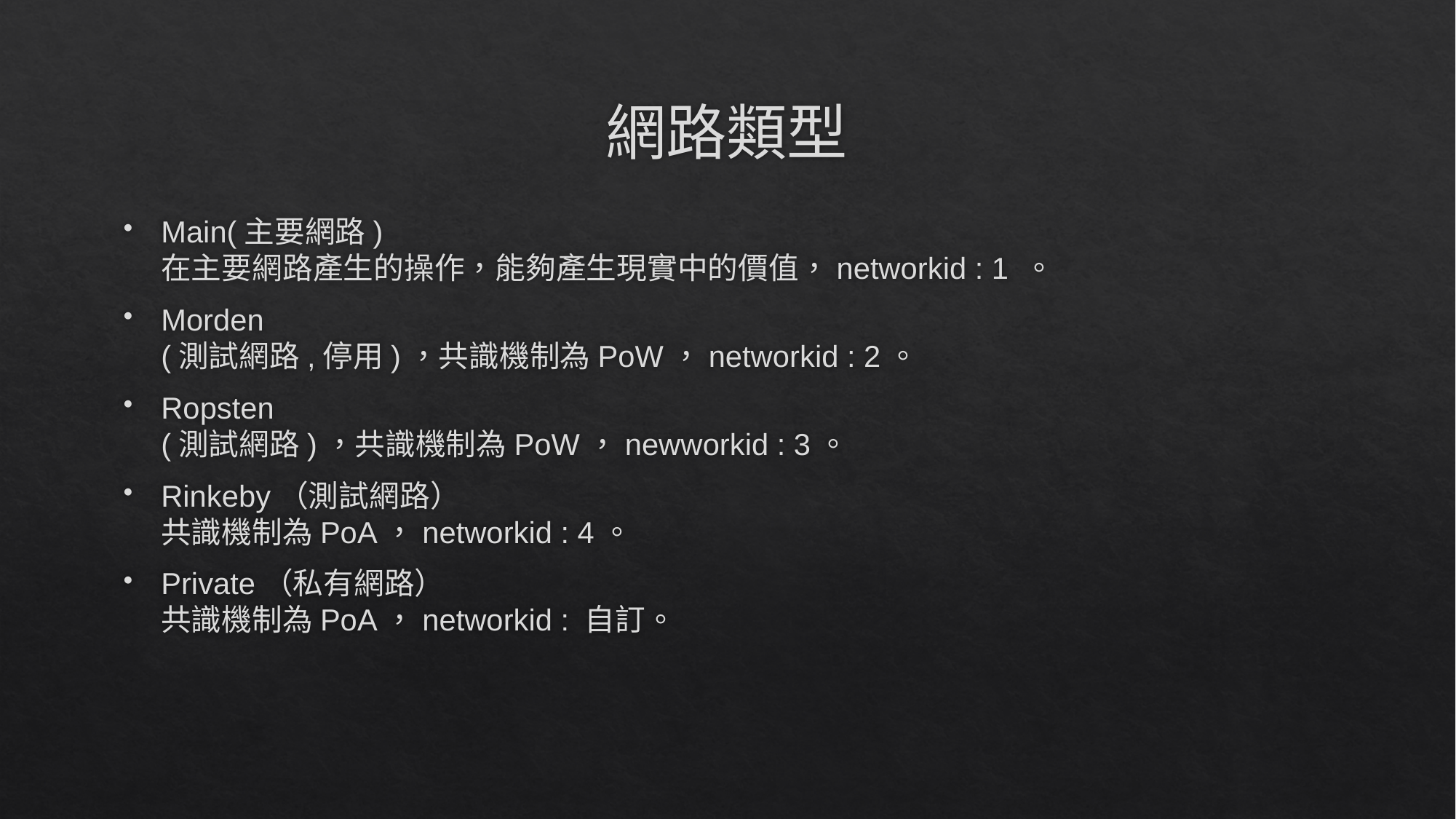

# 網路類型
Main(主要網路)
在主要網路產生的操作，能夠產生現實中的價值，networkid : 1 。
Morden
(測試網路,停用)，共識機制為PoW，networkid : 2。
Ropsten
(測試網路)，共識機制為PoW，newworkid : 3。
Rinkeby（測試網路）
共識機制為PoA，networkid : 4。
Private（私有網路）
共識機制為PoA，networkid : 自訂。